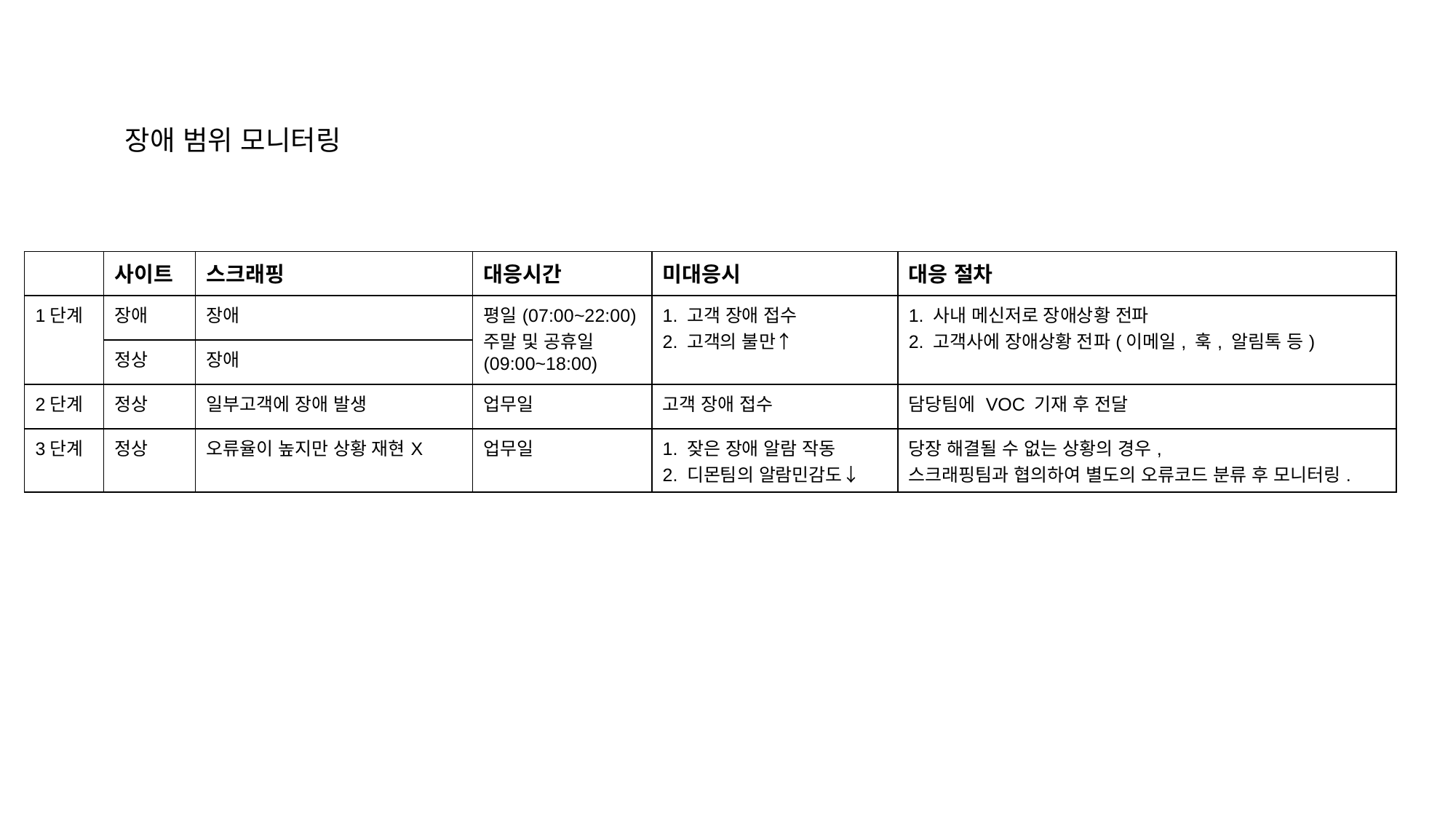

장애 범위 모니터링
|  | 사이트 | 스크래핑 | 대응시간 | 미대응시 | 대응 절차 |
| --- | --- | --- | --- | --- | --- |
| 1단계 | 장애 | 장애 | 평일(07:00~22:00) 주말 및 공휴일(09:00~18:00) | 1. 고객 장애 접수 2. 고객의 불만↑ | 1. 사내 메신저로 장애상황 전파 2. 고객사에 장애상황 전파(이메일, 훅, 알림톡 등) |
|  | 정상 | 장애 |  |  |  |
| 2단계 | 정상 | 일부고객에 장애 발생 | 업무일 | 고객 장애 접수 | 담당팀에 VOC 기재 후 전달 |
| 3단계 | 정상 | 오류율이 높지만 상황 재현X | 업무일 | 1. 잦은 장애 알람 작동 2. 디몬팀의 알람민감도↓ | 당장 해결될 수 없는 상황의 경우, 스크래핑팀과 협의하여 별도의 오류코드 분류 후 모니터링. |